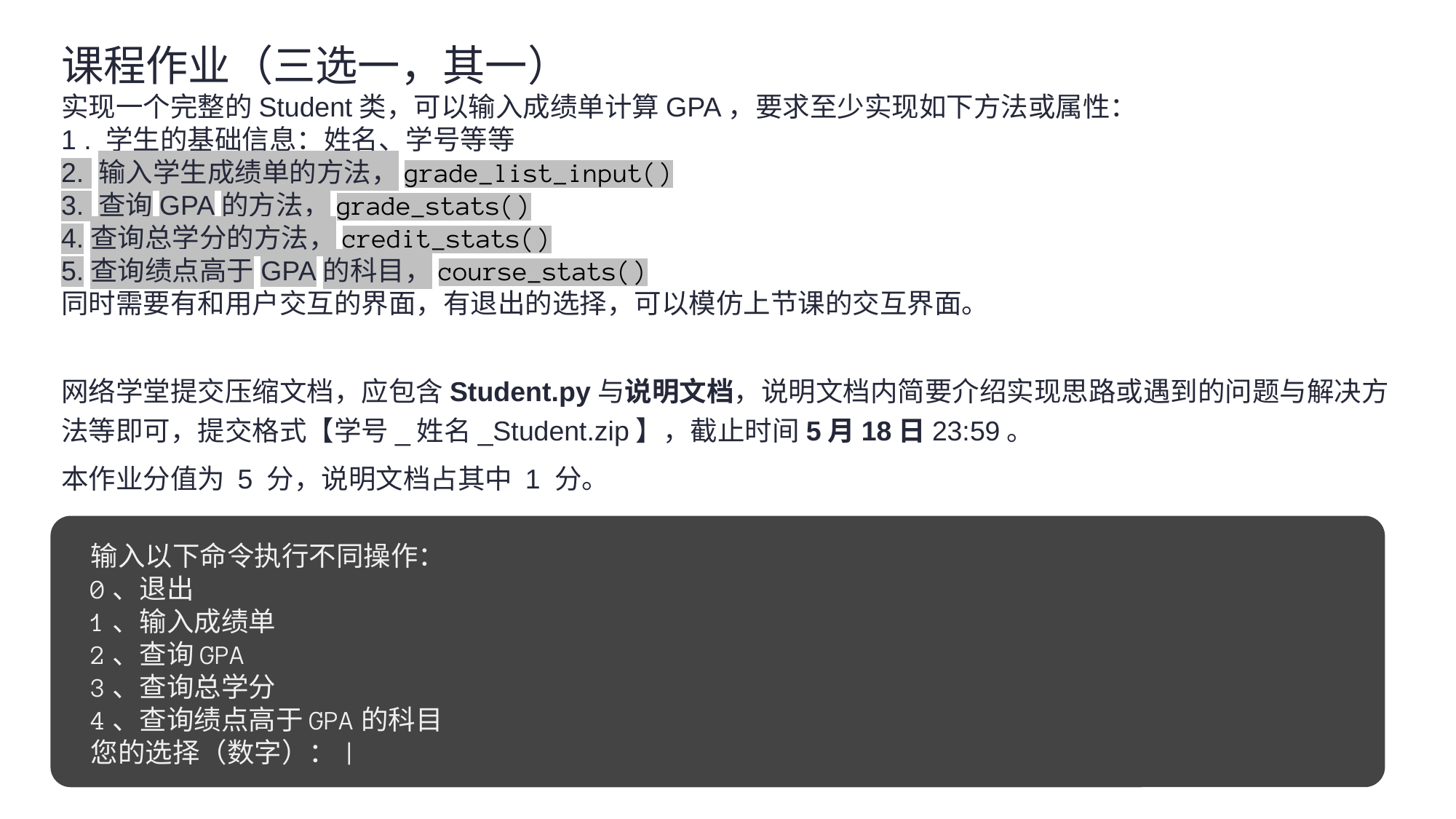

课程作业（三选一，其一）
实现一个完整的Student类，可以输入成绩单计算GPA，要求至少实现如下方法或属性：
1 . 学生的基础信息：姓名、学号等等
2. 输入学生成绩单的方法，grade_list_input()
3. 查询GPA的方法，grade_stats()
4.查询总学分的方法，credit_stats()
5.查询绩点高于GPA的科目，course_stats()
同时需要有和用户交互的界面，有退出的选择，可以模仿上节课的交互界面。

网络学堂提交压缩文档，应包含Student.py与说明文档，说明文档内简要介绍实现思路或遇到的问题与解决方法等即可，提交格式【学号_姓名_Student.zip】，截止时间5月18日23:59。
本作业分值为 5 分，说明文档占其中 1 分。

输入以下命令执行不同操作：
0、退出
1、输入成绩单
2、查询GPA
3、查询总学分
4、查询绩点高于GPA的科目
您的选择（数字）：|